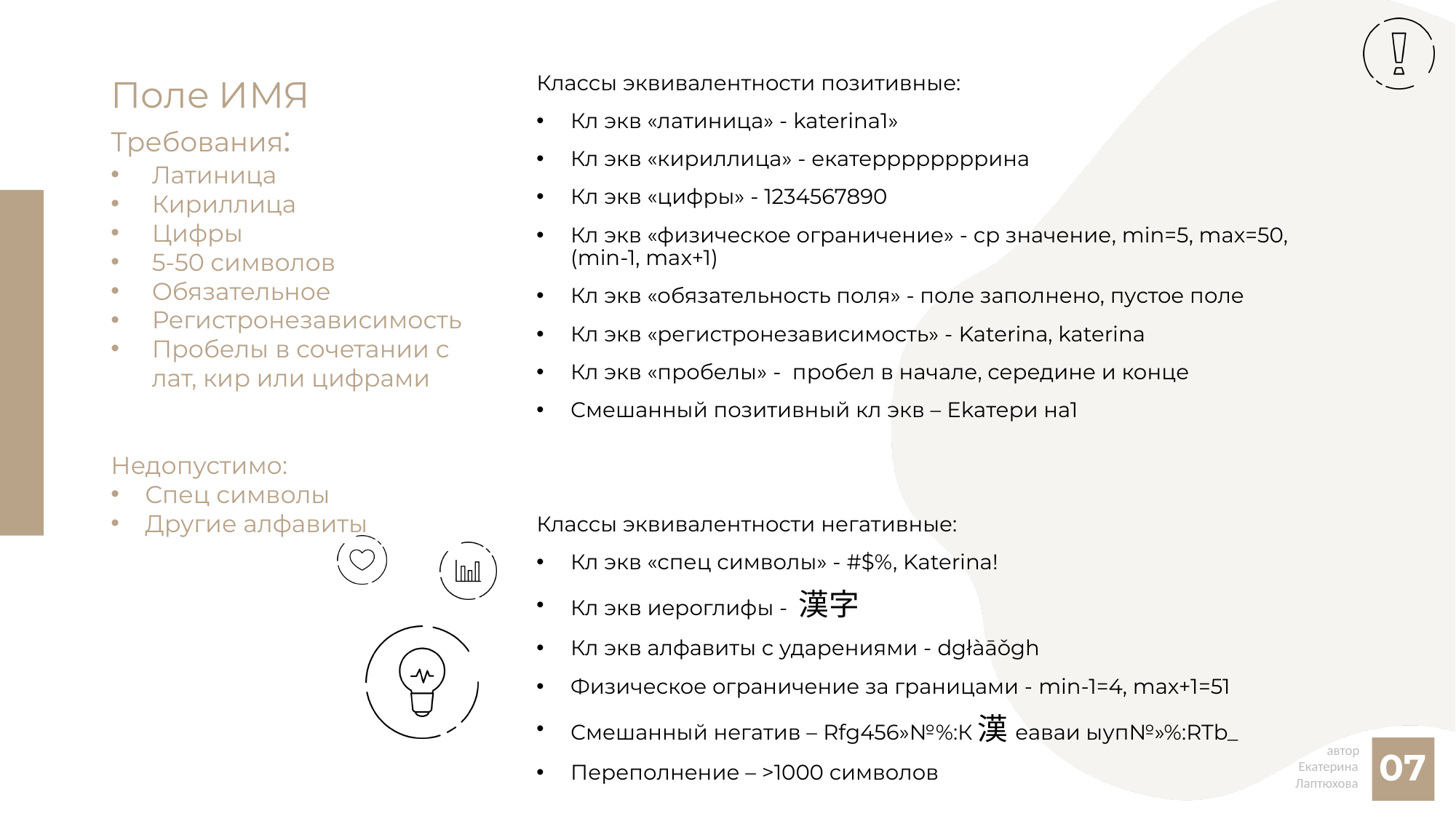

Поле ИМЯ
Требования:
Латиница
Кириллица
Цифры
5-50 символов
Обязательное
Регистронезависимость
Пробелы в сочетании с лат, кир или цифрами

Недопустимо:
Спец символы
Другие алфавиты

Классы эквивалентности позитивные:
Кл экв «латиница» - katerina1»
Кл экв «кириллица» - екатеррррррррина
Кл экв «цифры» - 1234567890
Кл экв «физическое ограничение» - ср значение, min=5, max=50, (min-1, max+1)
Кл экв «обязательность поля» - поле заполнено, пустое поле
Кл экв «регистронезависимость» - Katerina, katerina
Кл экв «пробелы» -  пробел в начале, середине и конце
Смешанный позитивный кл экв – Ekaтери на1

Классы эквивалентности негативные:
Кл экв «спец символы» - #$%, Katerina!
Кл экв иероглифы - 漢字
Кл экв алфавиты с ударениями - dgłàāǒgh
Физическое ограничение за границами - min-1=4, max+1=51
Смешанный негатив – Rfg456»№%:К漢еаваи ыуп№»%:RTb_
Переполнение – >1000 символов

07